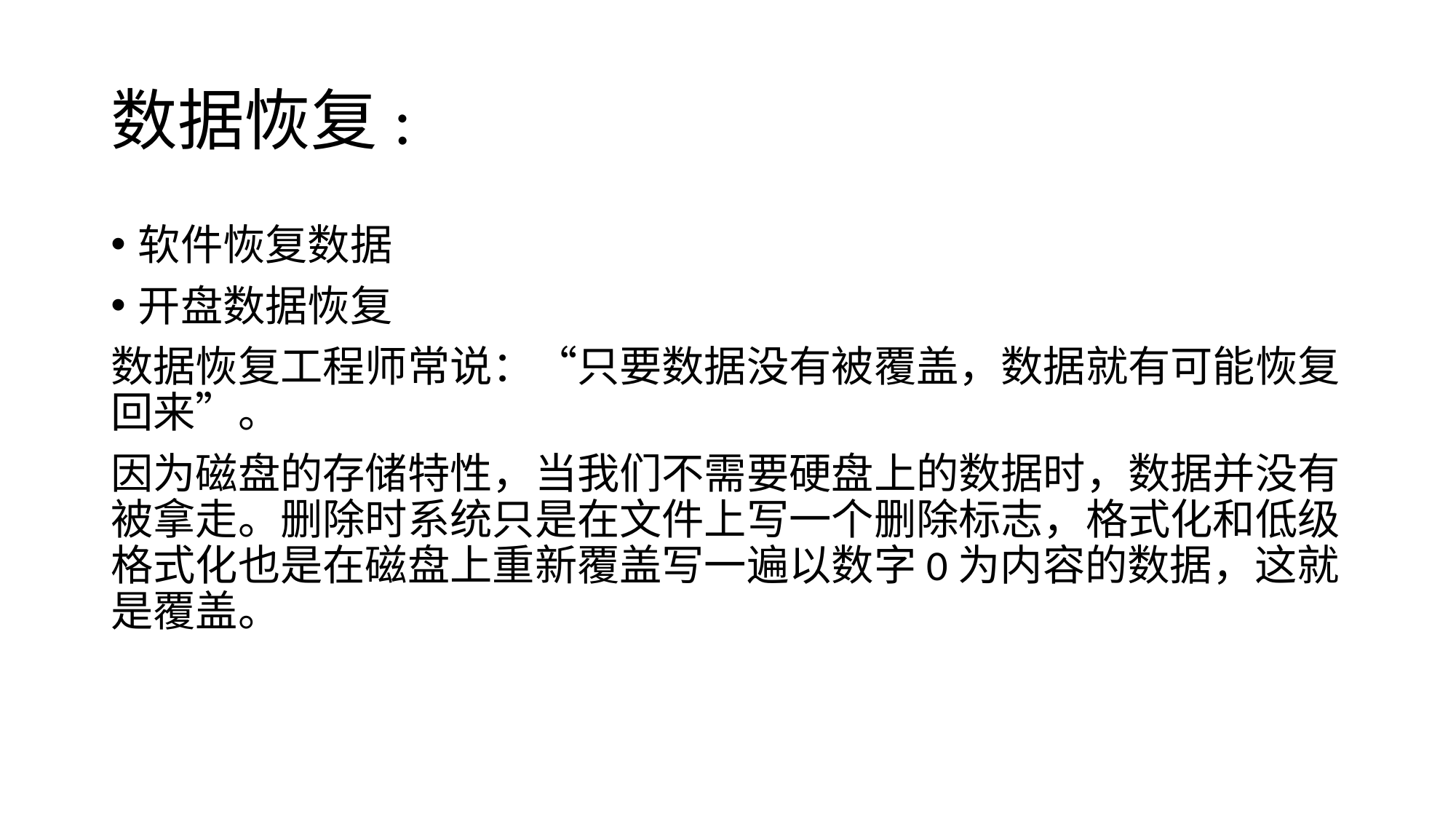

# 数据恢复:
软件恢复数据
开盘数据恢复
数据恢复工程师常说：“只要数据没有被覆盖，数据就有可能恢复回来”。
因为磁盘的存储特性，当我们不需要硬盘上的数据时，数据并没有被拿走。删除时系统只是在文件上写一个删除标志，格式化和低级格式化也是在磁盘上重新覆盖写一遍以数字0为内容的数据，这就是覆盖。